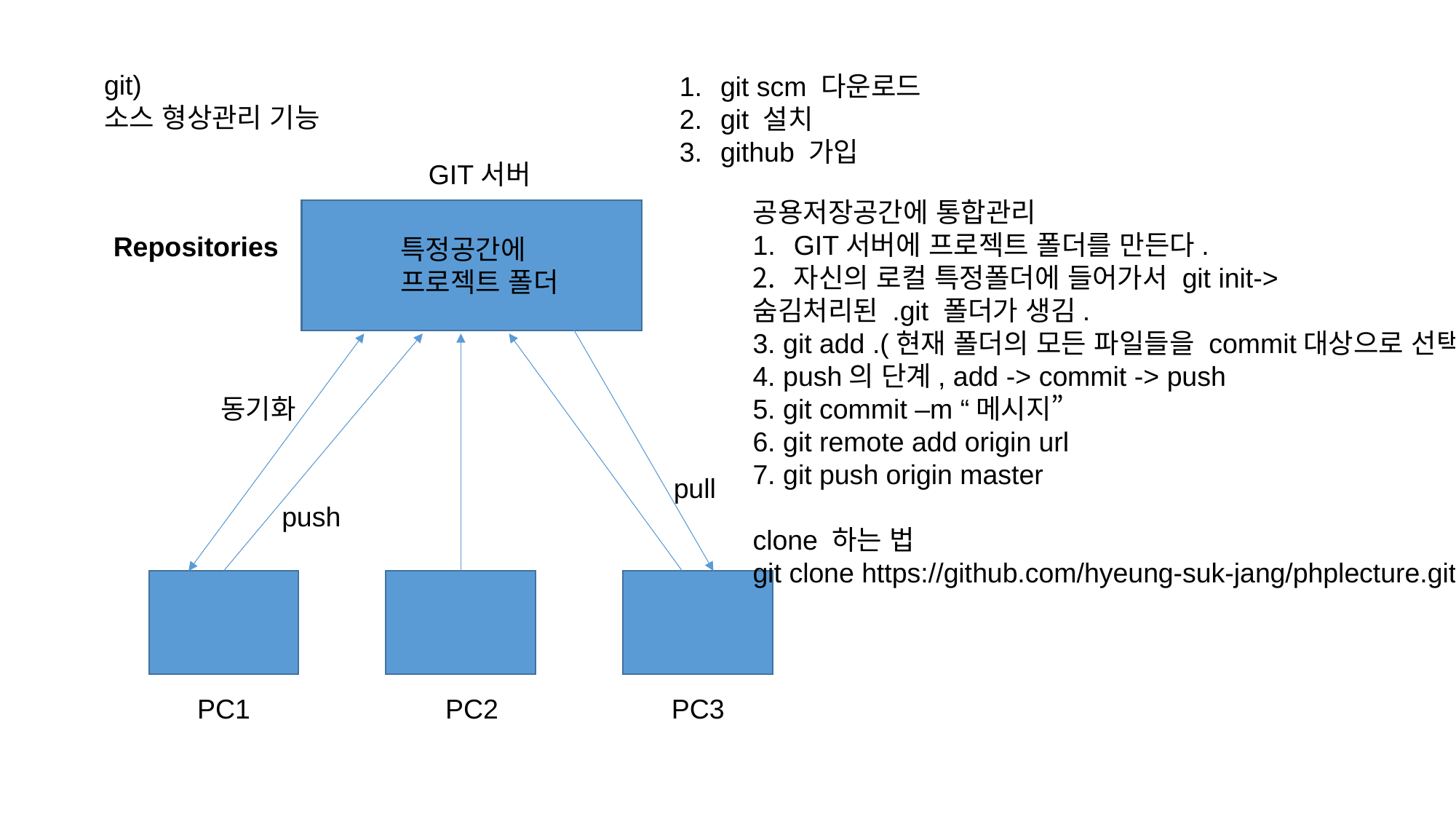

git)
소스 형상관리 기능
git scm 다운로드
git 설치
github 가입
GIT서버
공용저장공간에 통합관리
GIT서버에 프로젝트 폴더를 만든다.
자신의 로컬 특정폴더에 들어가서 git init->
숨김처리된 .git 폴더가 생김.
3. git add .(현재 폴더의 모든 파일들을 commit대상으로 선택)
4. push의 단계, add -> commit -> push
5. git commit –m “메시지”
6. git remote add origin url
7. git push origin master

clone 하는 법
git clone https://github.com/hyeung-suk-jang/phplecture.git

Repositories
특정공간에
프로젝트 폴더
동기화
pull
push

PC1
PC2
PC3